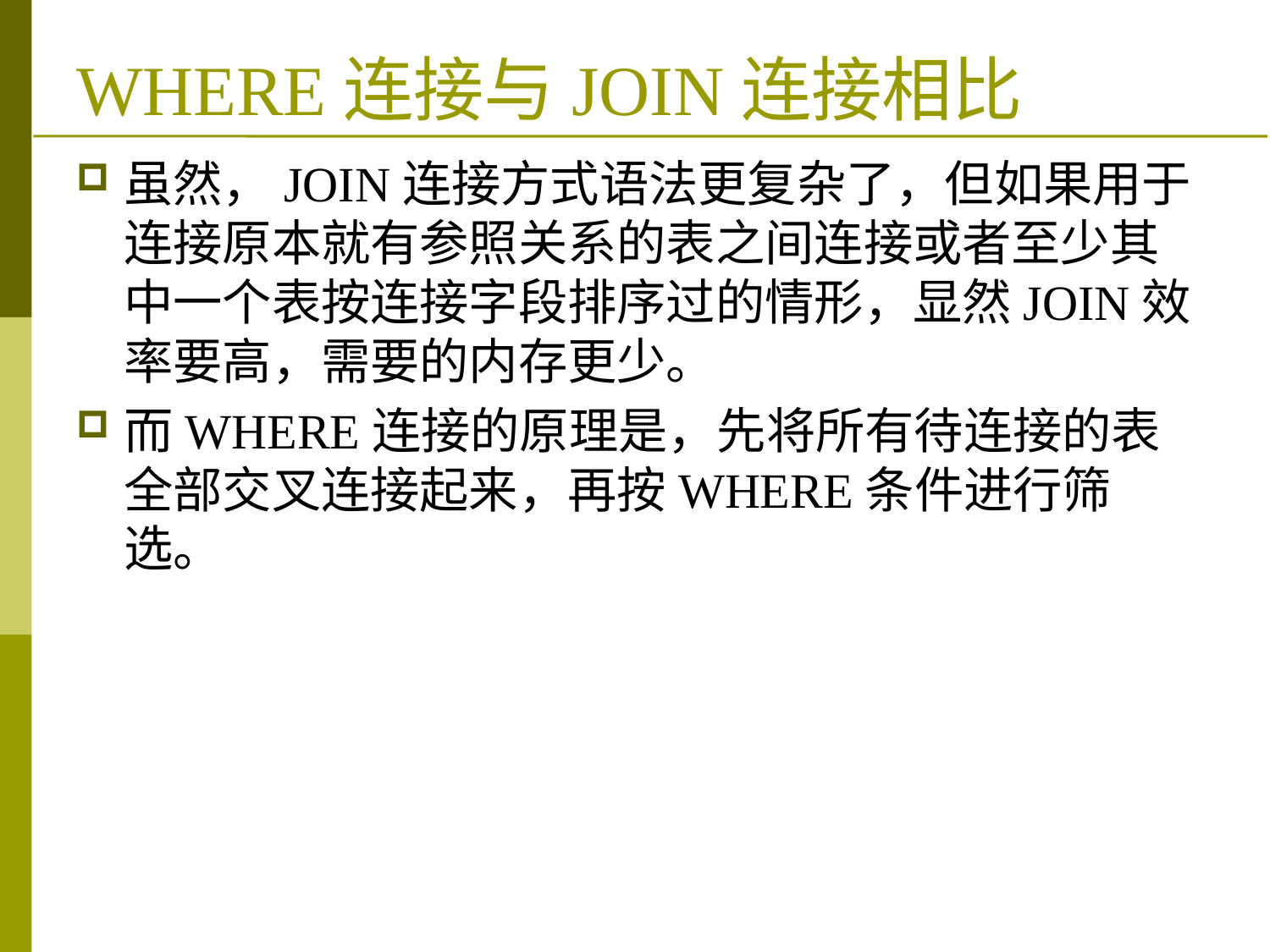

# WHERE连接与JOIN连接相比
虽然，JOIN连接方式语法更复杂了，但如果用于连接原本就有参照关系的表之间连接或者至少其中一个表按连接字段排序过的情形，显然JOIN效率要高，需要的内存更少。
而WHERE连接的原理是，先将所有待连接的表全部交叉连接起来，再按WHERE条件进行筛选。